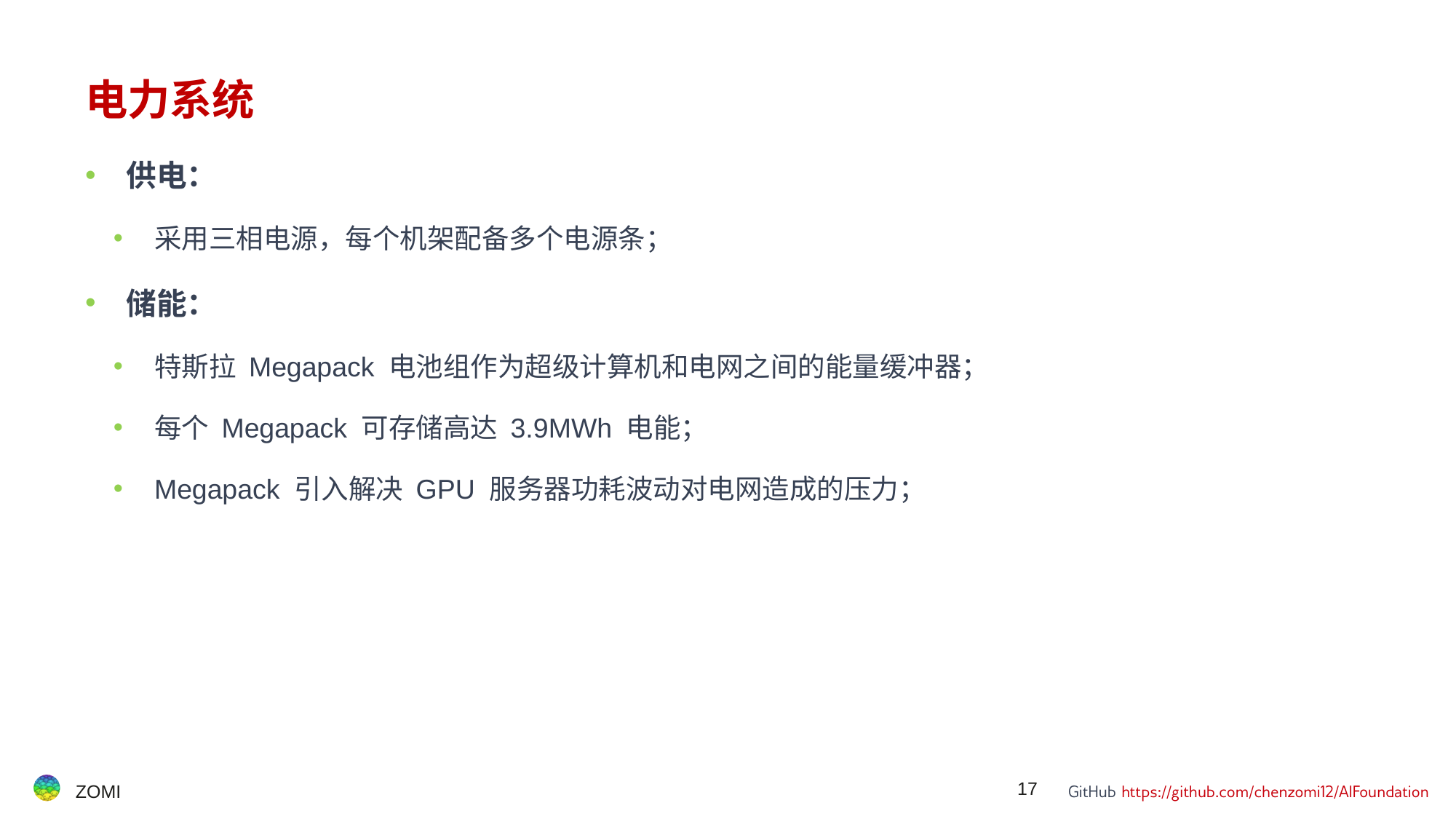

# 电力系统
供电：
采用三相电源，每个机架配备多个电源条；
储能：
特斯拉 Megapack 电池组作为超级计算机和电网之间的能量缓冲器；
每个 Megapack 可存储高达 3.9MWh 电能；
Megapack 引入解决 GPU 服务器功耗波动对电网造成的压力；